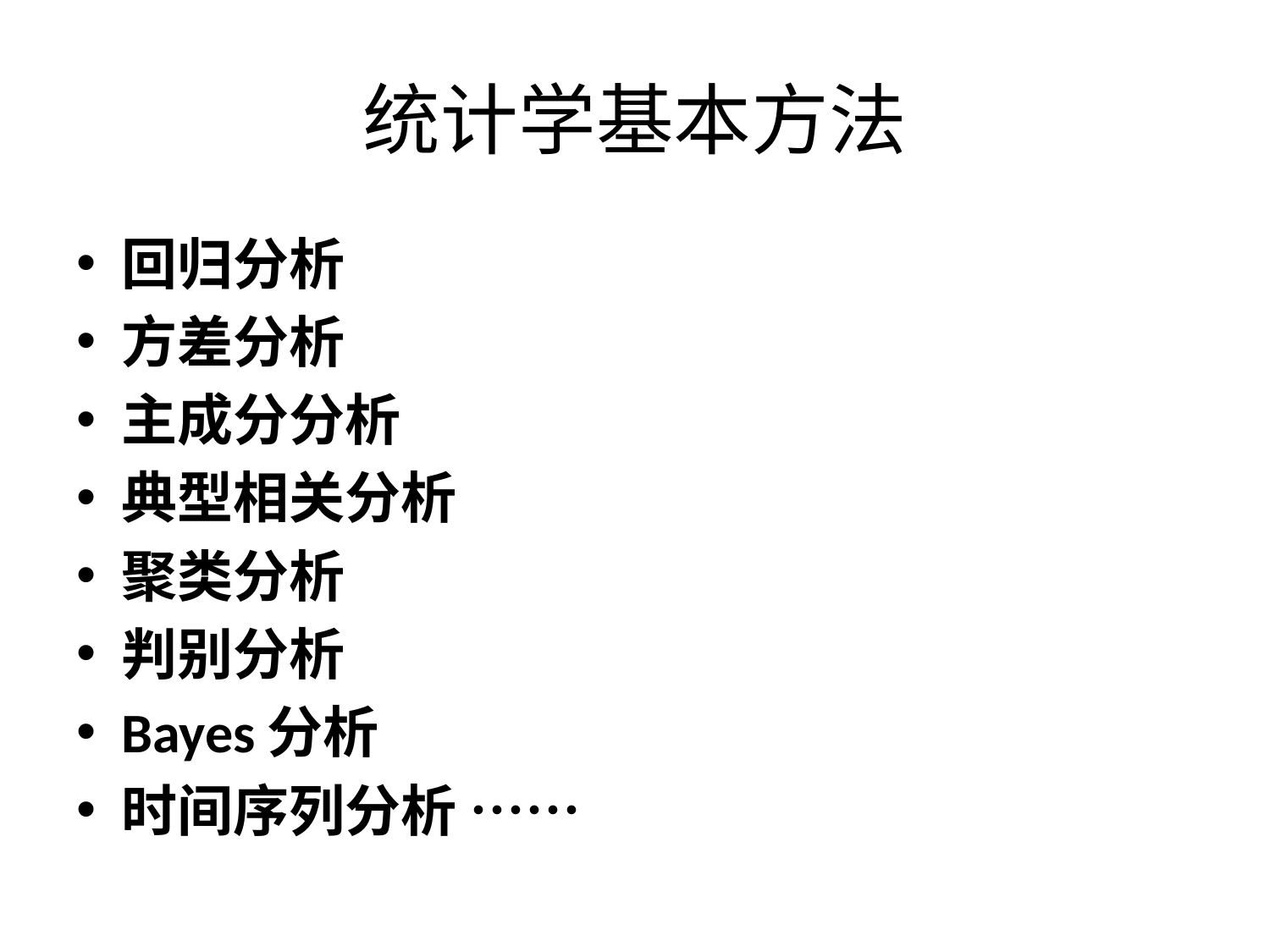

# 统计学基本方法
回归分析
方差分析
主成分分析
典型相关分析
聚类分析
判别分析
Bayes分析
时间序列分析 ……